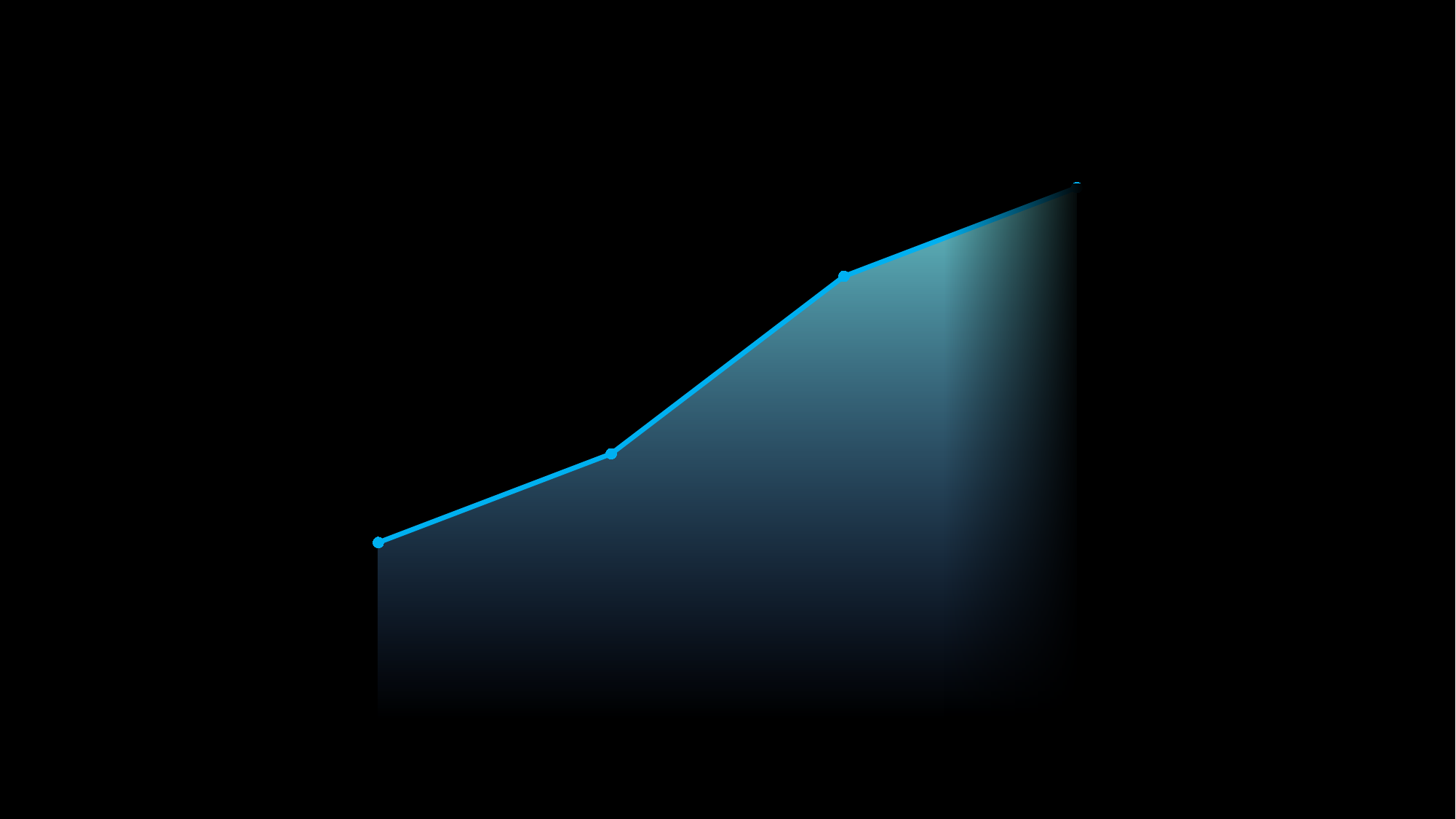

### Chart

| Category | 系列 2 | 系列 1 |
|---|---|---|
| 类别 1 | 2.0 | 2.0 |
| 类别 2 | 3.0 | 3.0 |
| 类别 3 | 5.0 | 5.0 |
| 类别 4 | 6.0 | 6.0 |